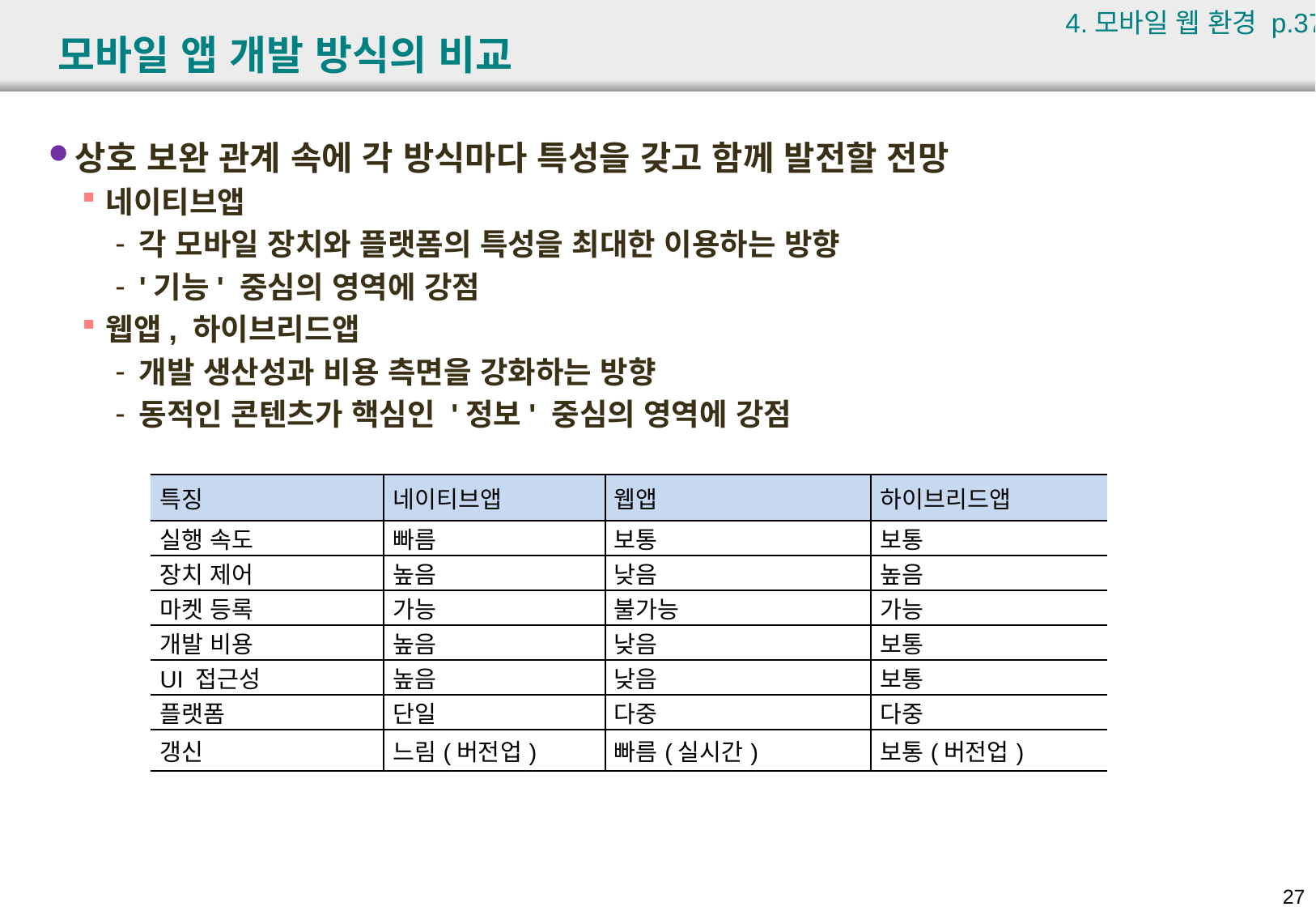

4.모바일 웹 환경 p.37
# 모바일 앱 개발 방식의 비교
상호 보완 관계 속에 각 방식마다 특성을 갖고 함께 발전할 전망
네이티브앱
각 모바일 장치와 플랫폼의 특성을 최대한 이용하는 방향
'기능' 중심의 영역에 강점
웹앱, 하이브리드앱
개발 생산성과 비용 측면을 강화하는 방향
동적인 콘텐츠가 핵심인 '정보' 중심의 영역에 강점
| 특징 | 네이티브앱 | 웹앱 | 하이브리드앱 |
| --- | --- | --- | --- |
| 실행 속도 | 빠름 | 보통 | 보통 |
| 장치 제어 | 높음 | 낮음 | 높음 |
| 마켓 등록 | 가능 | 불가능 | 가능 |
| 개발 비용 | 높음 | 낮음 | 보통 |
| UI 접근성 | 높음 | 낮음 | 보통 |
| 플랫폼 | 단일 | 다중 | 다중 |
| 갱신 | 느림(버전업) | 빠름(실시간) | 보통(버전업) |